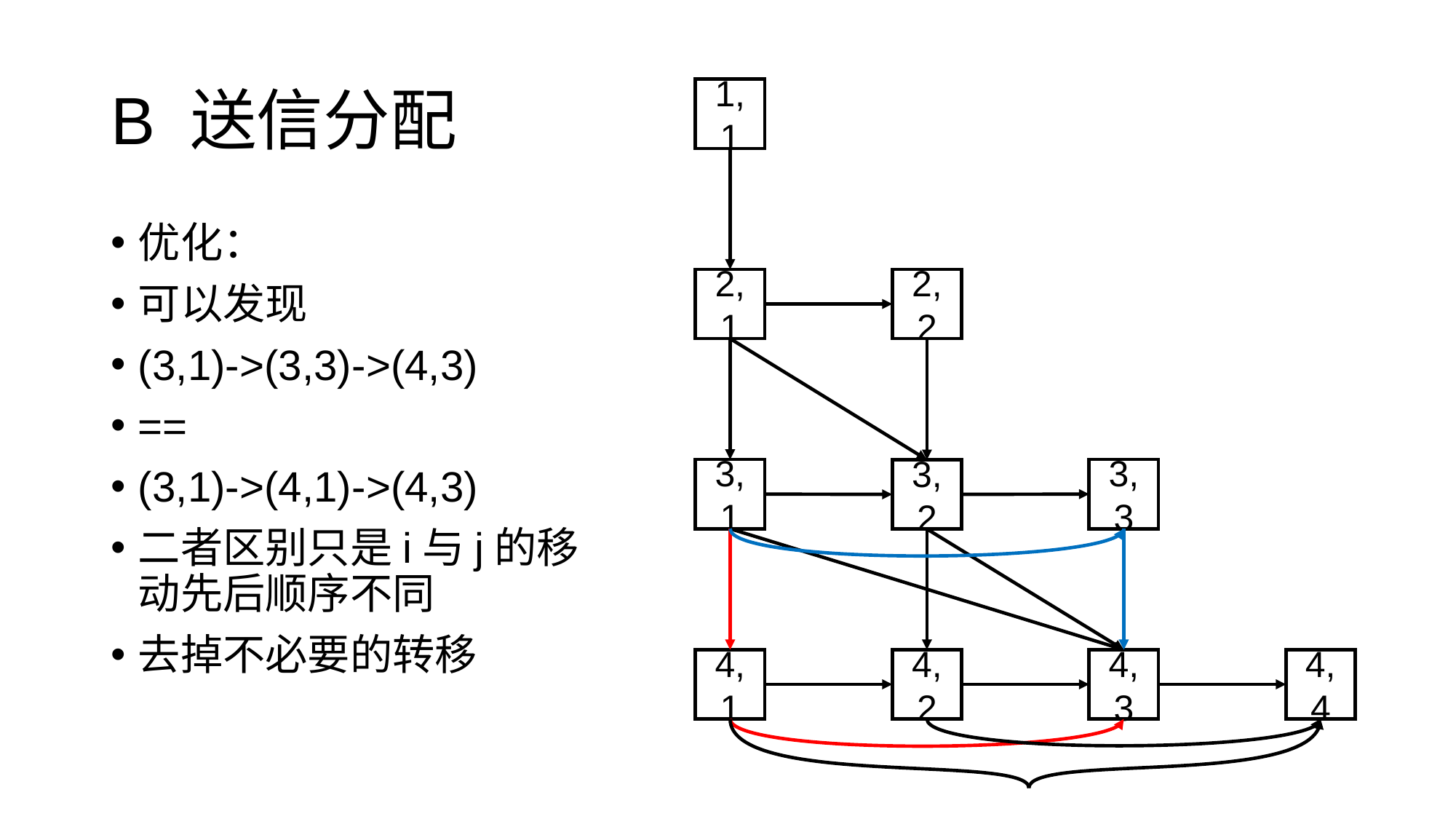

# B 送信分配
1,1

优化：
可以发现
(3,1)->(3,3)->(4,3)
==
(3,1)->(4,1)->(4,3)
二者区别只是i与j的移动先后顺序不同
去掉不必要的转移
2,2
2,1
3,3
3,1
3,2
4,4
4,3
4,1
4,2